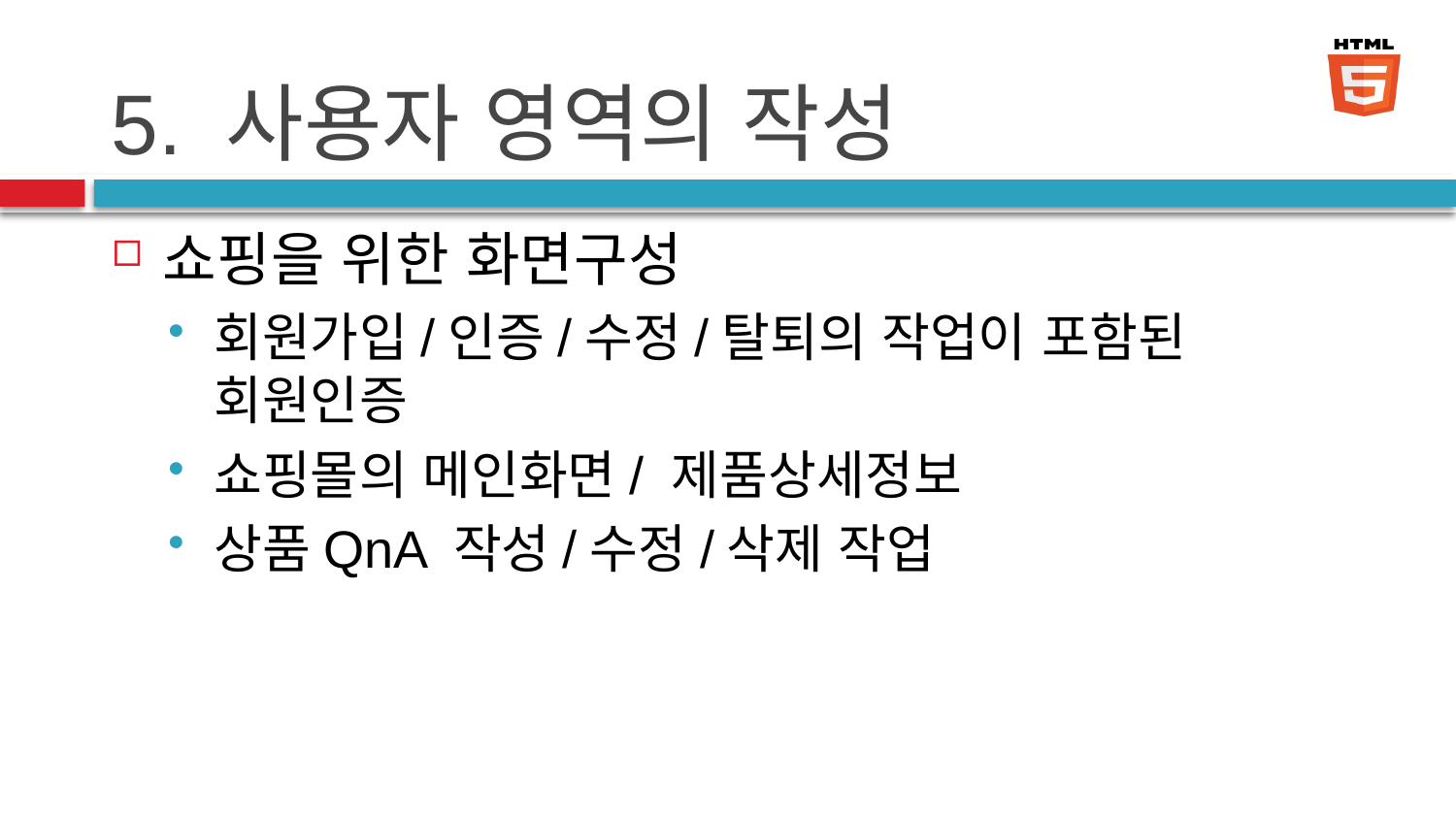

# 5. 사용자 영역의 작성
쇼핑을 위한 화면구성
회원가입/인증/수정/탈퇴의 작업이 포함된 회원인증
쇼핑몰의 메인화면/ 제품상세정보
상품QnA 작성/수정/삭제 작업